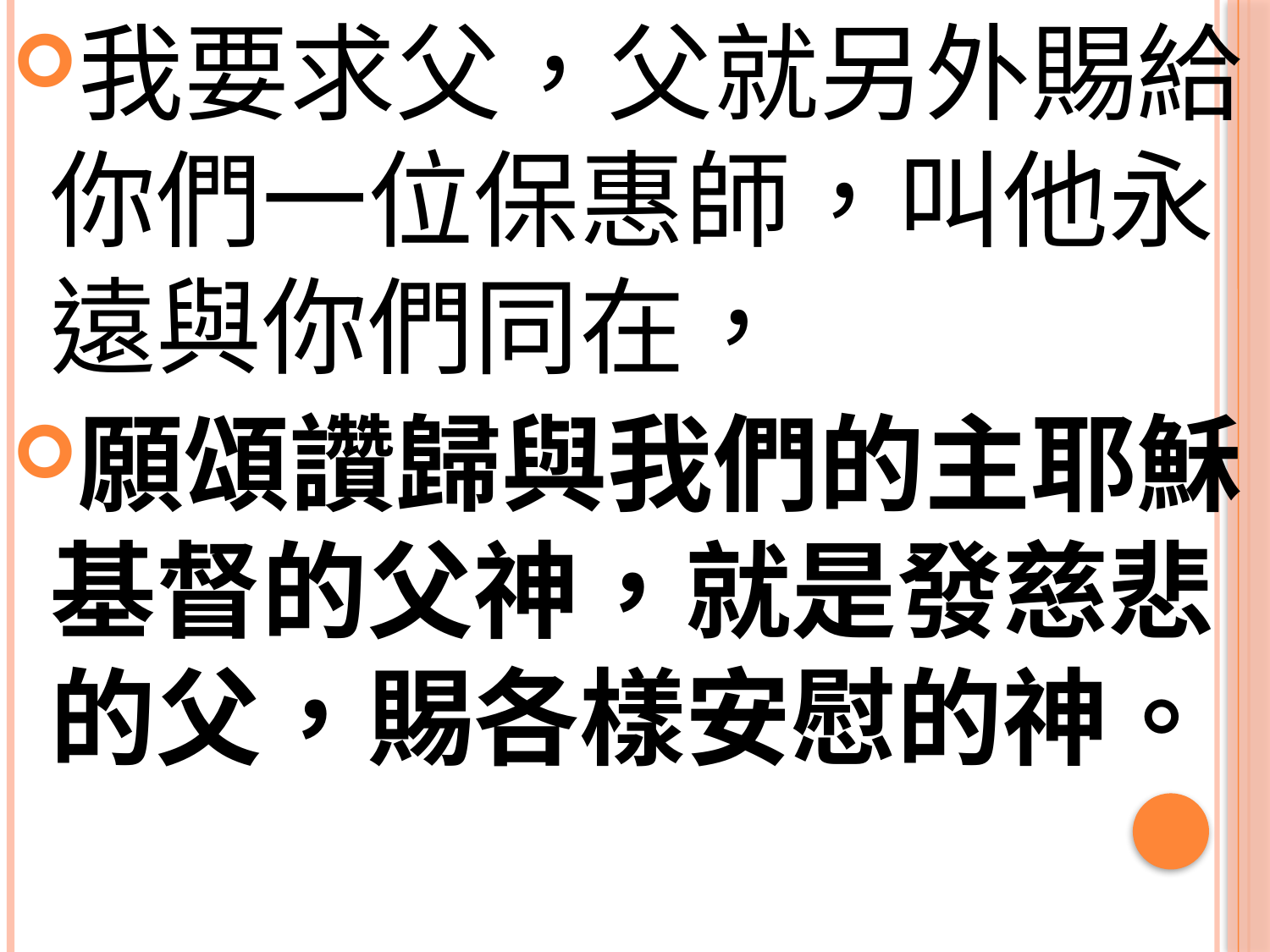

我要求父，父就另外賜給你們一位保惠師，叫他永遠與你們同在，
願頌讚歸與我們的主耶穌基督的父神，就是發慈悲的父，賜各樣安慰的神。